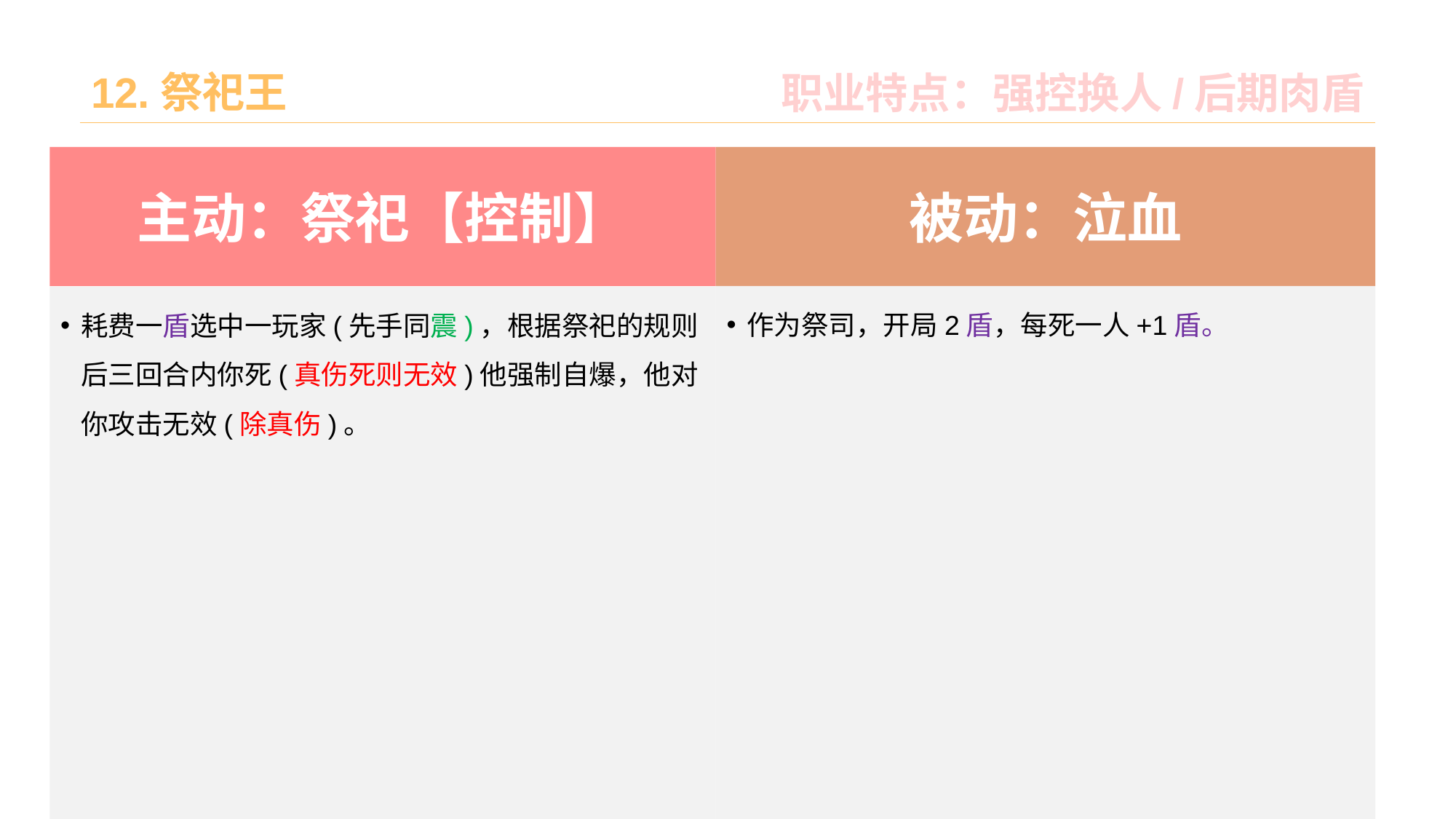

# 12.祭祀王
职业特点：强控换人/后期肉盾
被动：泣血
主动：祭祀【控制】
作为祭司，开局2盾，每死一人+1盾。
耗费一盾选中一玩家(先手同震)，根据祭祀的规则后三回合内你死(真伤死则无效)他强制自爆，他对你攻击无效(除真伤)。